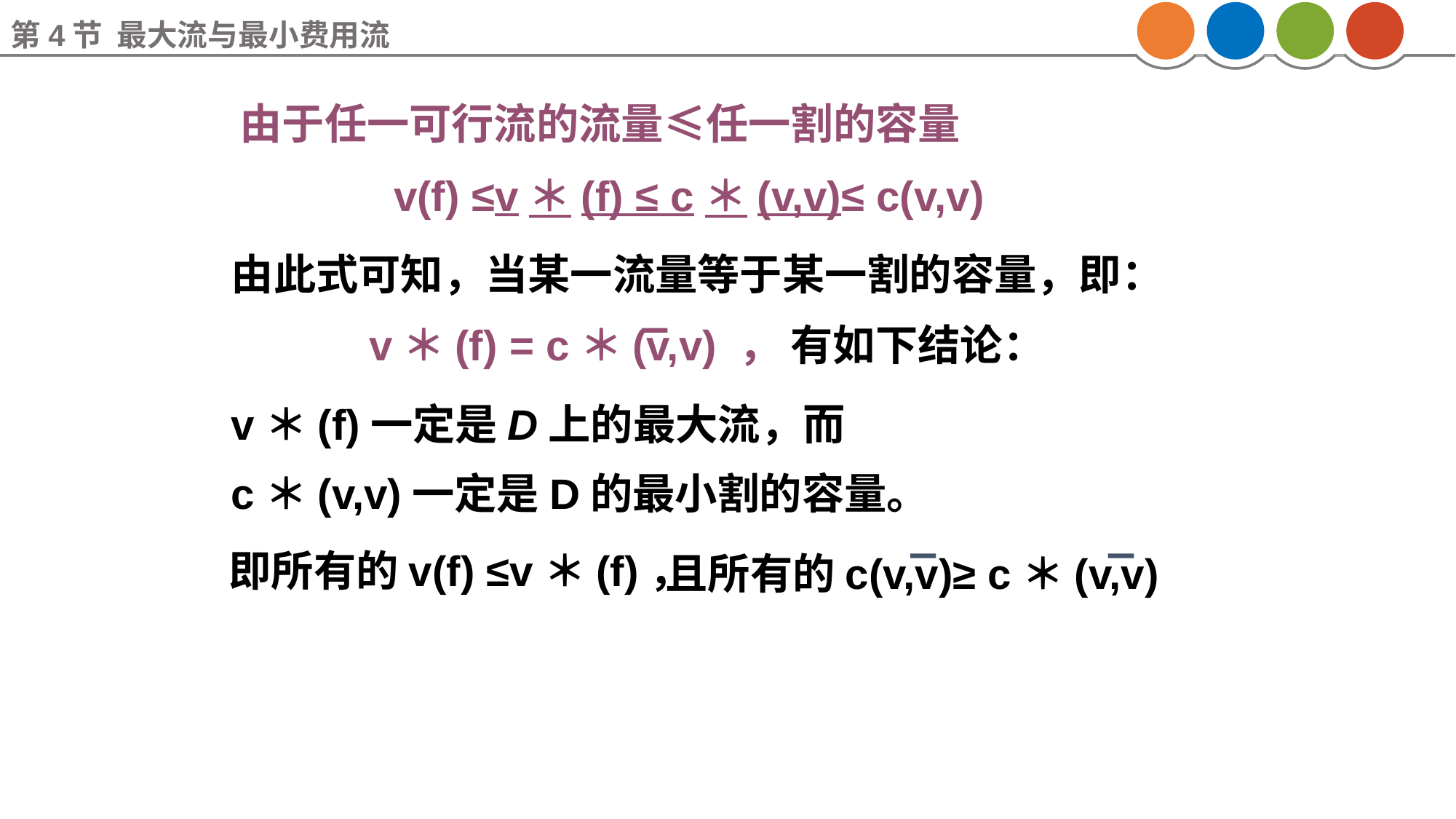

第4节  最大流与最小费用流
由于任一可行流的流量≤任一割的容量
v(f) ≤v＊(f) ≤ c＊(v,v)≤ c(v,v)

由此式可知，当某一流量等于某一割的容量，即：
v＊(f) = c＊(v,v) ， 有如下结论：

v＊(f)一定是D上的最大流，而
c＊(v,v)一定是D的最小割的容量。
即所有的v(f) ≤v＊(f)，
且所有的c(v,v)≥ c＊(v,v)